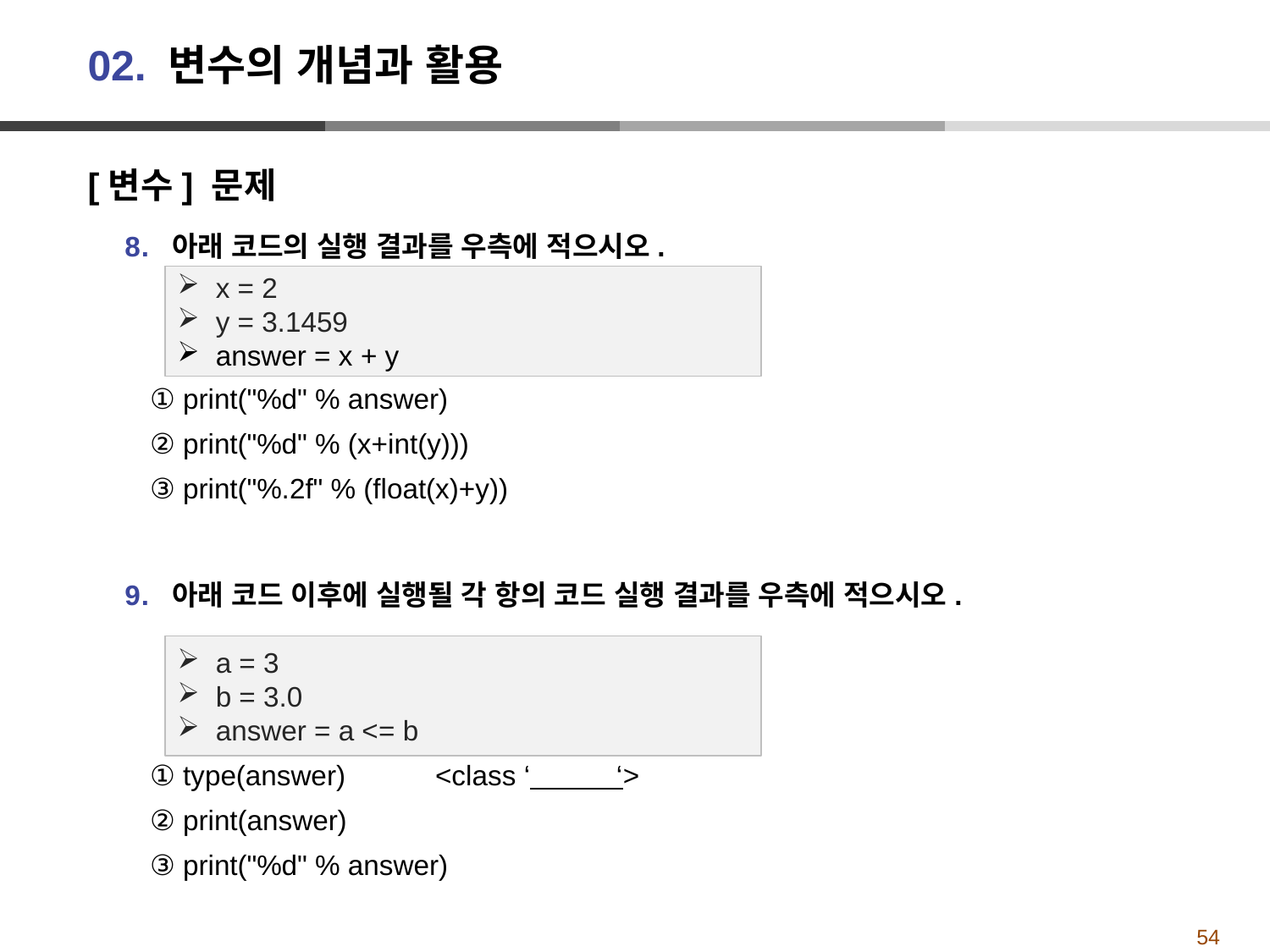

# 02. 변수의 개념과 활용
[변수] 문제
아래 코드의 실행 결과를 우측에 적으시오.

① print("%d" % answer)
② print("%d" % (x+int(y)))
③ print("%.2f" % (float(x)+y))

아래 코드 이후에 실행될 각 항의 코드 실행 결과를 우측에 적으시오.

① type(answer) 	    <class ‘           ‘>
② print(answer)
③ print("%d" % answer)

x = 2
y = 3.1459
answer = x + y
a = 3
b = 3.0
answer = a <= b